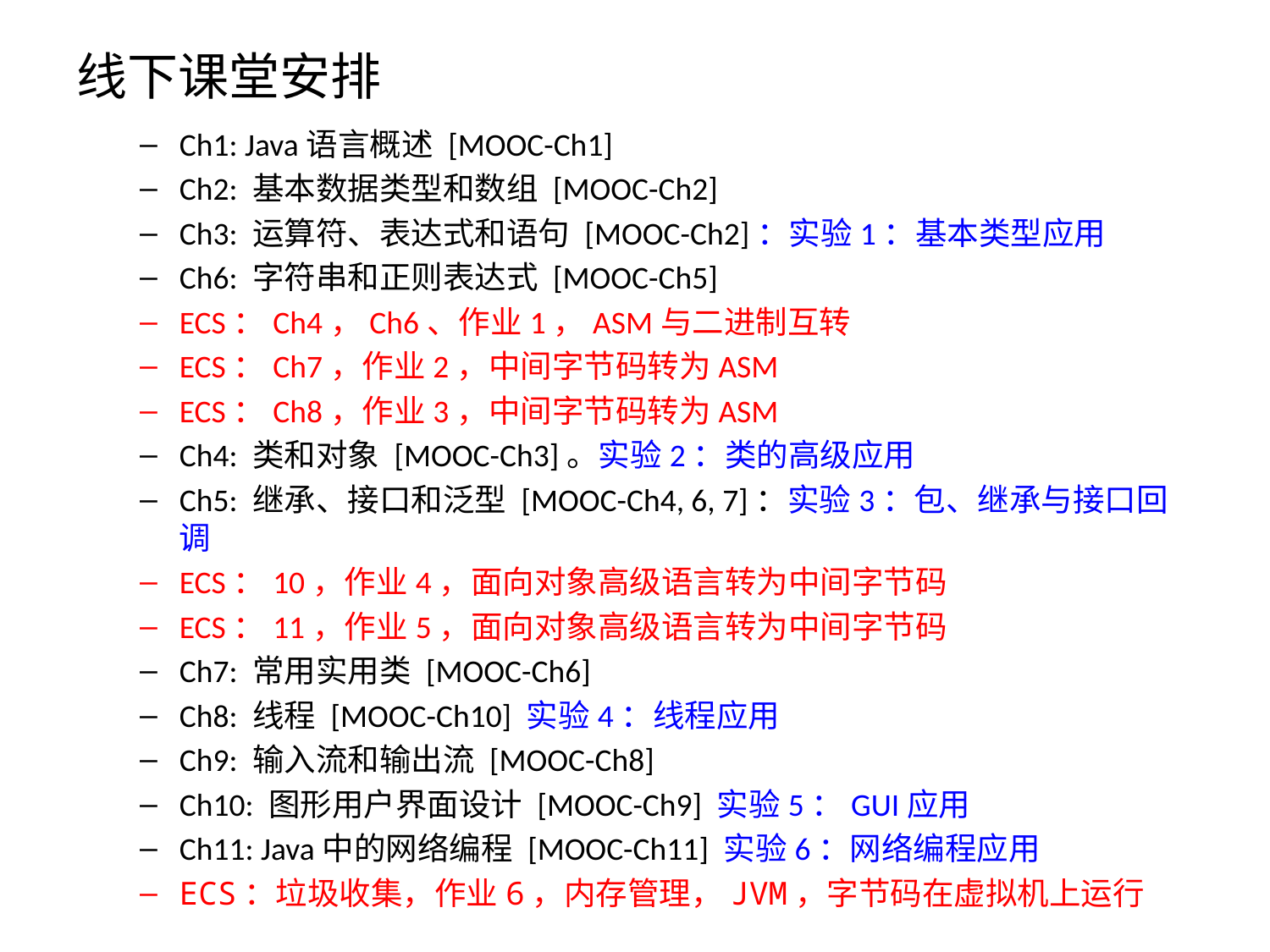

# 线下课堂安排
Ch1: Java语言概述 [MOOC-Ch1]
Ch2: 基本数据类型和数组 [MOOC-Ch2]
Ch3: 运算符、表达式和语句 [MOOC-Ch2]：实验1：基本类型应用
Ch6: 字符串和正则表达式 [MOOC-Ch5]
ECS：Ch4，Ch6、作业1，ASM与二进制互转
ECS：Ch7，作业2，中间字节码转为ASM
ECS：Ch8，作业3，中间字节码转为ASM
Ch4: 类和对象 [MOOC-Ch3]。实验2：类的高级应用
Ch5: 继承、接口和泛型 [MOOC-Ch4, 6, 7]：实验3：包、继承与接口回调
ECS：10，作业4，面向对象高级语言转为中间字节码
ECS：11，作业5，面向对象高级语言转为中间字节码
Ch7: 常用实用类 [MOOC-Ch6]
Ch8: 线程 [MOOC-Ch10] 实验4：线程应用
Ch9: 输入流和输出流 [MOOC-Ch8]
Ch10: 图形用户界面设计 [MOOC-Ch9] 实验5：GUI应用
Ch11: Java中的网络编程 [MOOC-Ch11] 实验6：网络编程应用
ECS：垃圾收集，作业6，内存管理，JVM，字节码在虚拟机上运行
32